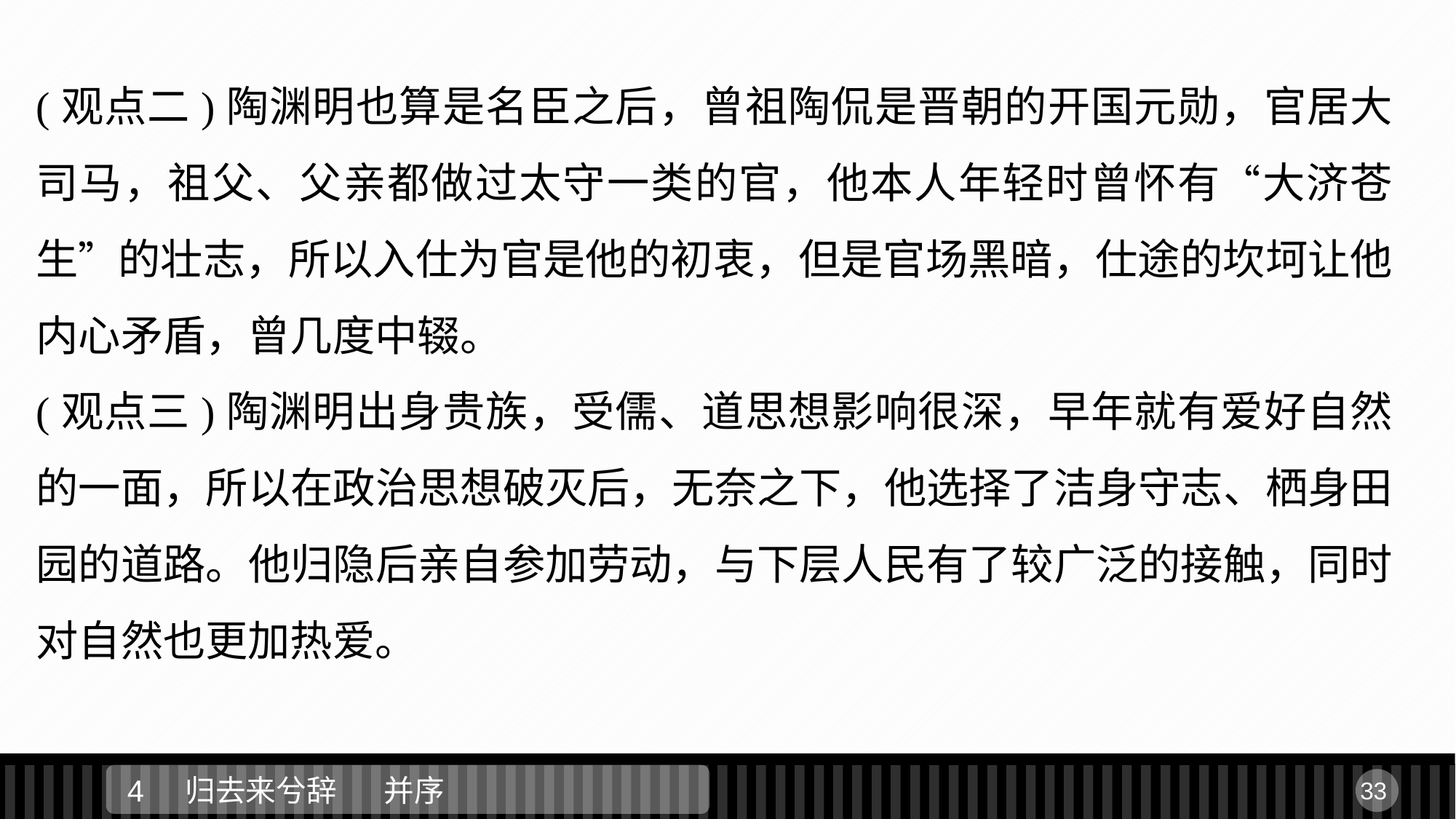

(观点二)陶渊明也算是名臣之后，曾祖陶侃是晋朝的开国元勋，官居大司马，祖父、父亲都做过太守一类的官，他本人年轻时曾怀有“大济苍生”的壮志，所以入仕为官是他的初衷，但是官场黑暗，仕途的坎坷让他内心矛盾，曾几度中辍。
(观点三)陶渊明出身贵族，受儒、道思想影响很深，早年就有爱好自然的一面，所以在政治思想破灭后，无奈之下，他选择了洁身守志、栖身田园的道路。他归隐后亲自参加劳动，与下层人民有了较广泛的接触，同时对自然也更加热爱。